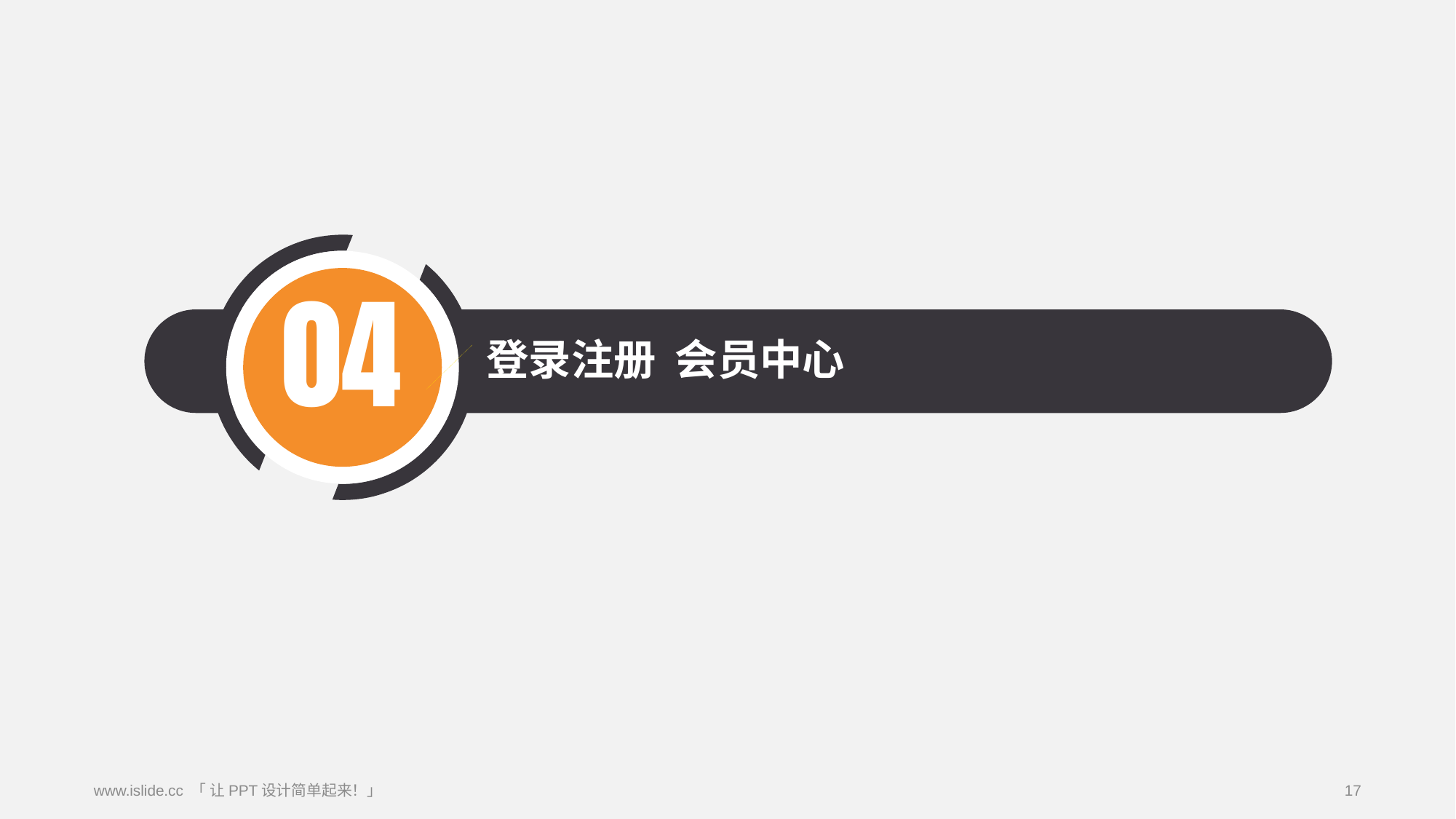

04
# 登录注册  会员中心
www.islide.cc 「 让PPT设计简单起来！」
17